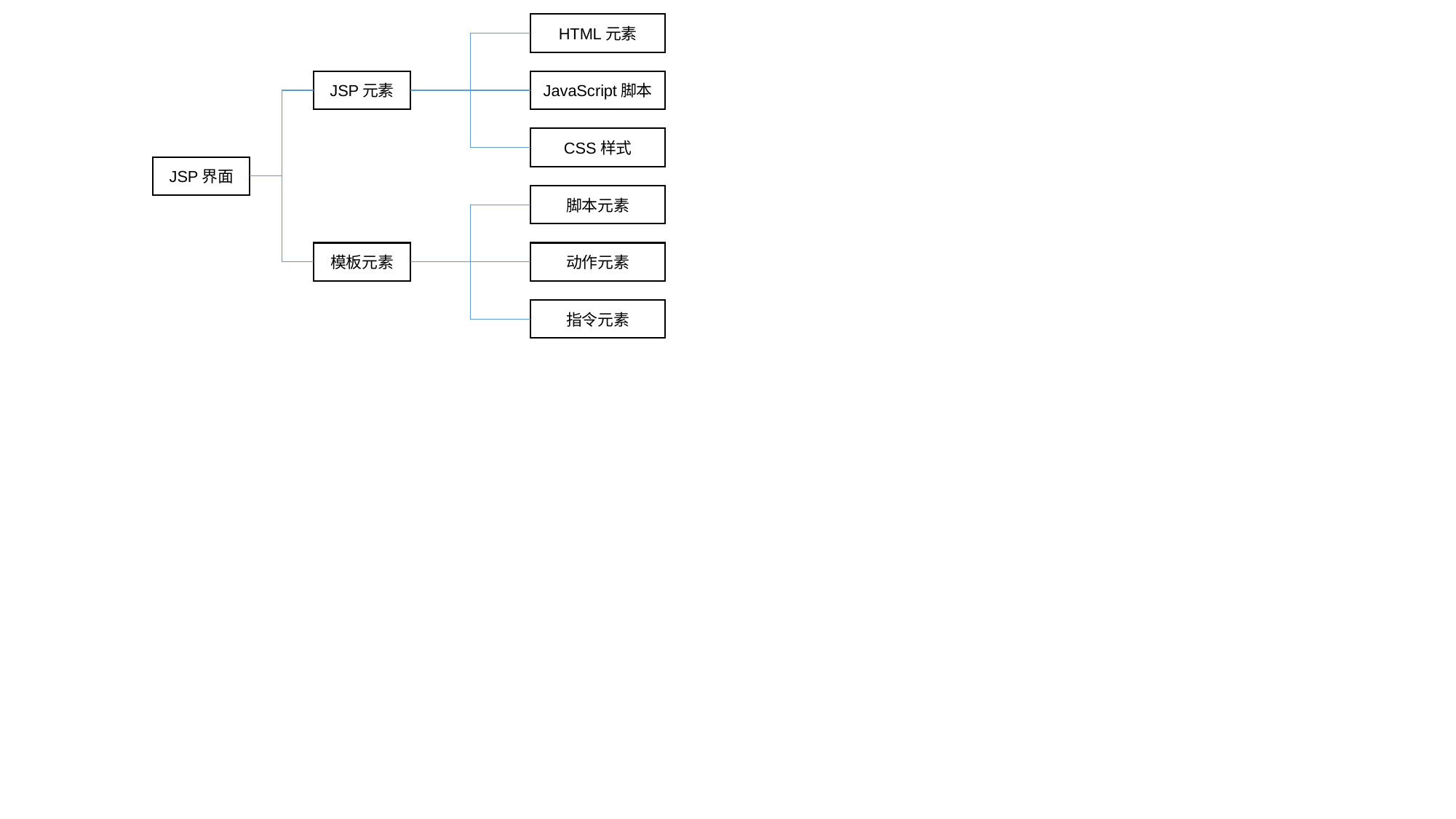

HTML元素
JSP元素
JavaScript脚本
CSS样式
JSP界面
脚本元素
模板元素
动作元素
指令元素